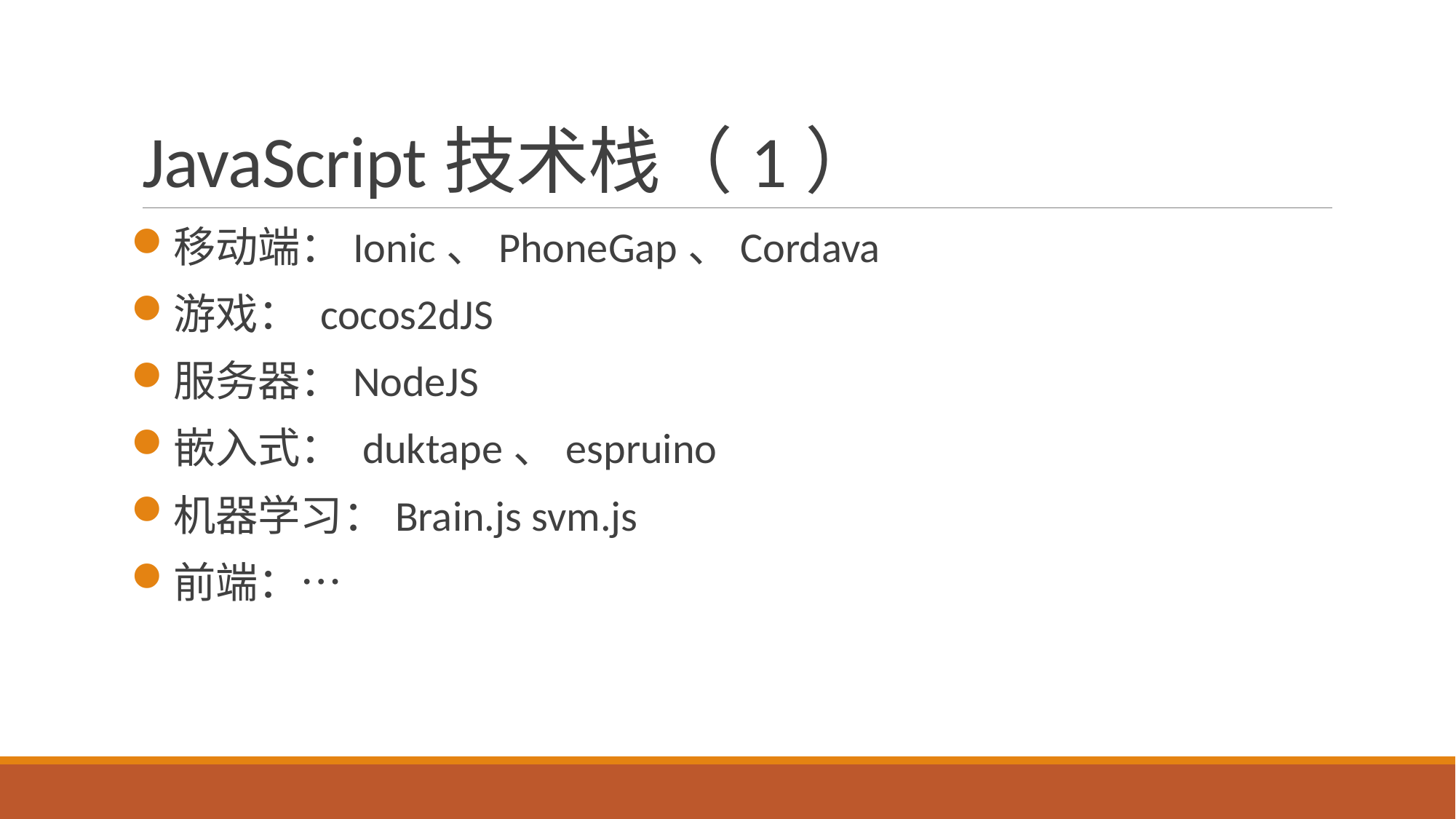

# JavaScript技术栈（1）
移动端：Ionic、PhoneGap、Cordava
游戏： cocos2dJS
服务器：NodeJS
嵌入式： duktape、espruino
机器学习：Brain.js svm.js
前端：…